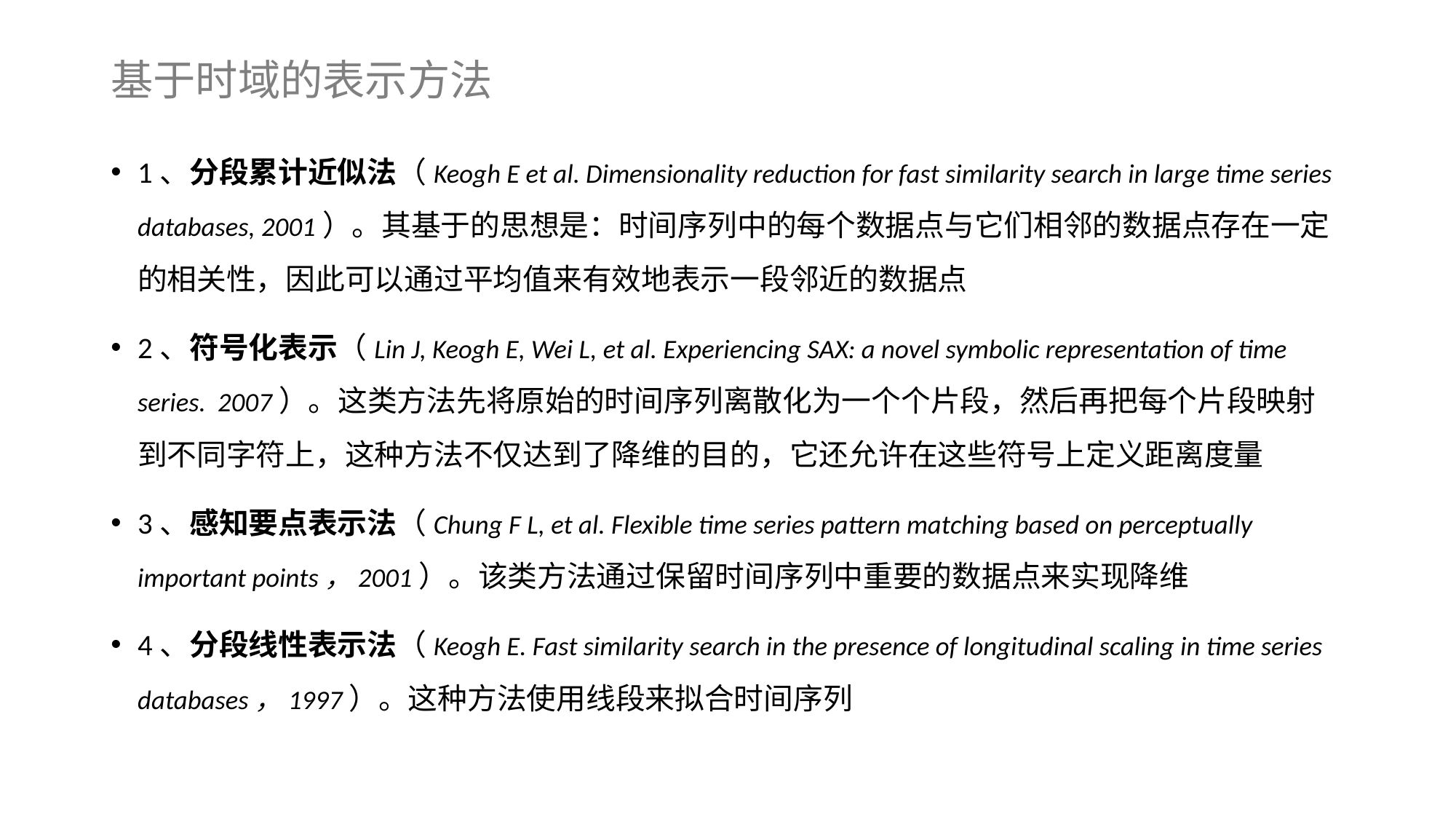

# 基于时域的表示方法
1、分段累计近似法（Keogh E et al. Dimensionality reduction for fast similarity search in large time series databases, 2001）。其基于的思想是：时间序列中的每个数据点与它们相邻的数据点存在一定的相关性，因此可以通过平均值来有效地表示一段邻近的数据点
2、符号化表示（Lin J, Keogh E, Wei L, et al. Experiencing SAX: a novel symbolic representation of time series.  2007）。这类方法先将原始的时间序列离散化为一个个片段，然后再把每个片段映射到不同字符上，这种方法不仅达到了降维的目的，它还允许在这些符号上定义距离度量
3、感知要点表示法（Chung F L, et al. Flexible time series pattern matching based on perceptually important points，2001）。该类方法通过保留时间序列中重要的数据点来实现降维
4、分段线性表示法（Keogh E. Fast similarity search in the presence of longitudinal scaling in time series databases，1997）。这种方法使用线段来拟合时间序列